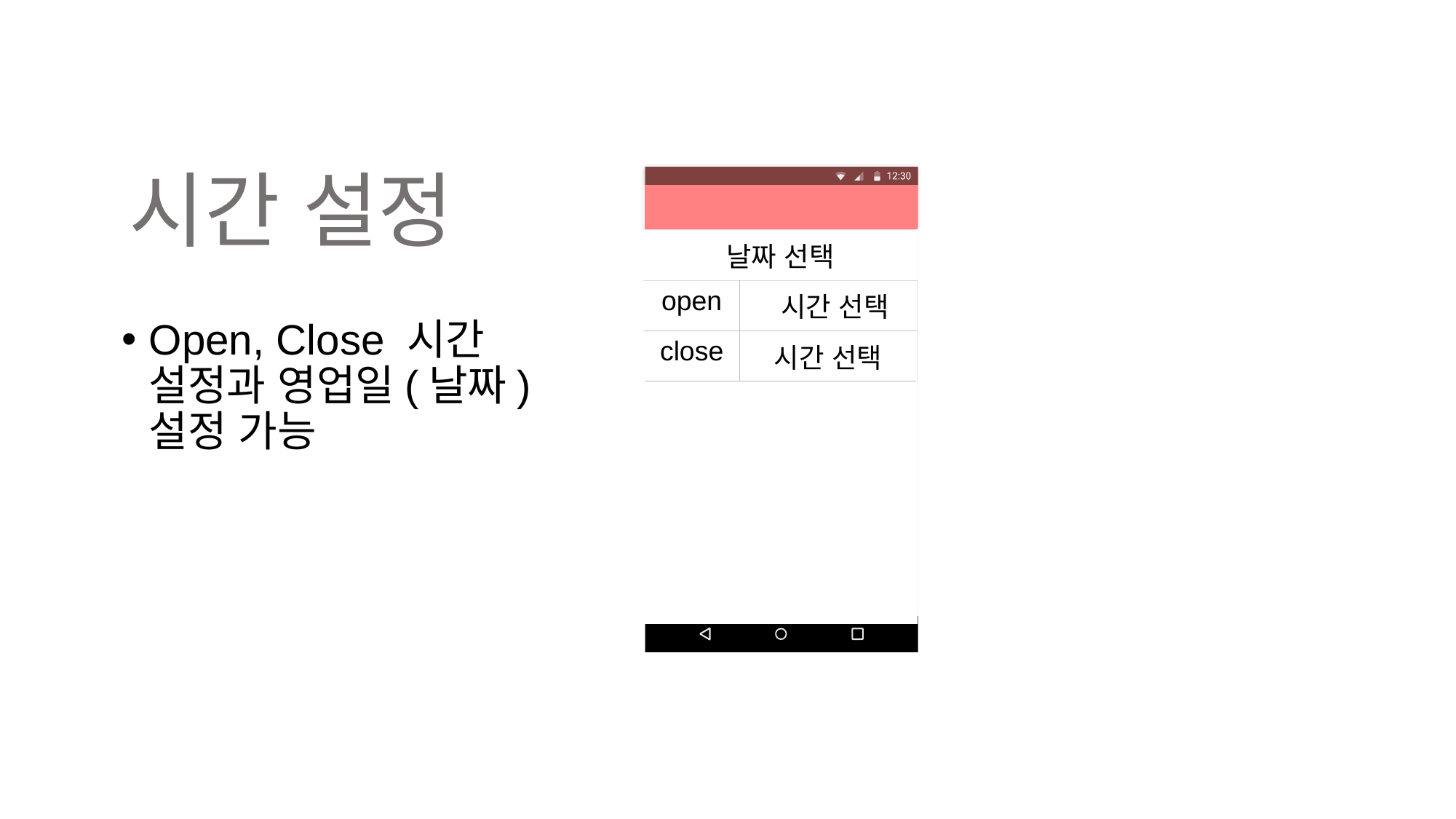

시간 설정

|  |  |
| --- | --- |
| 날짜 선택 |  |
| open | 시간 선택 |
| close | 시간 선택 |
|  |  |
Open, Close 시간 설정과 영업일(날짜)설정 가능